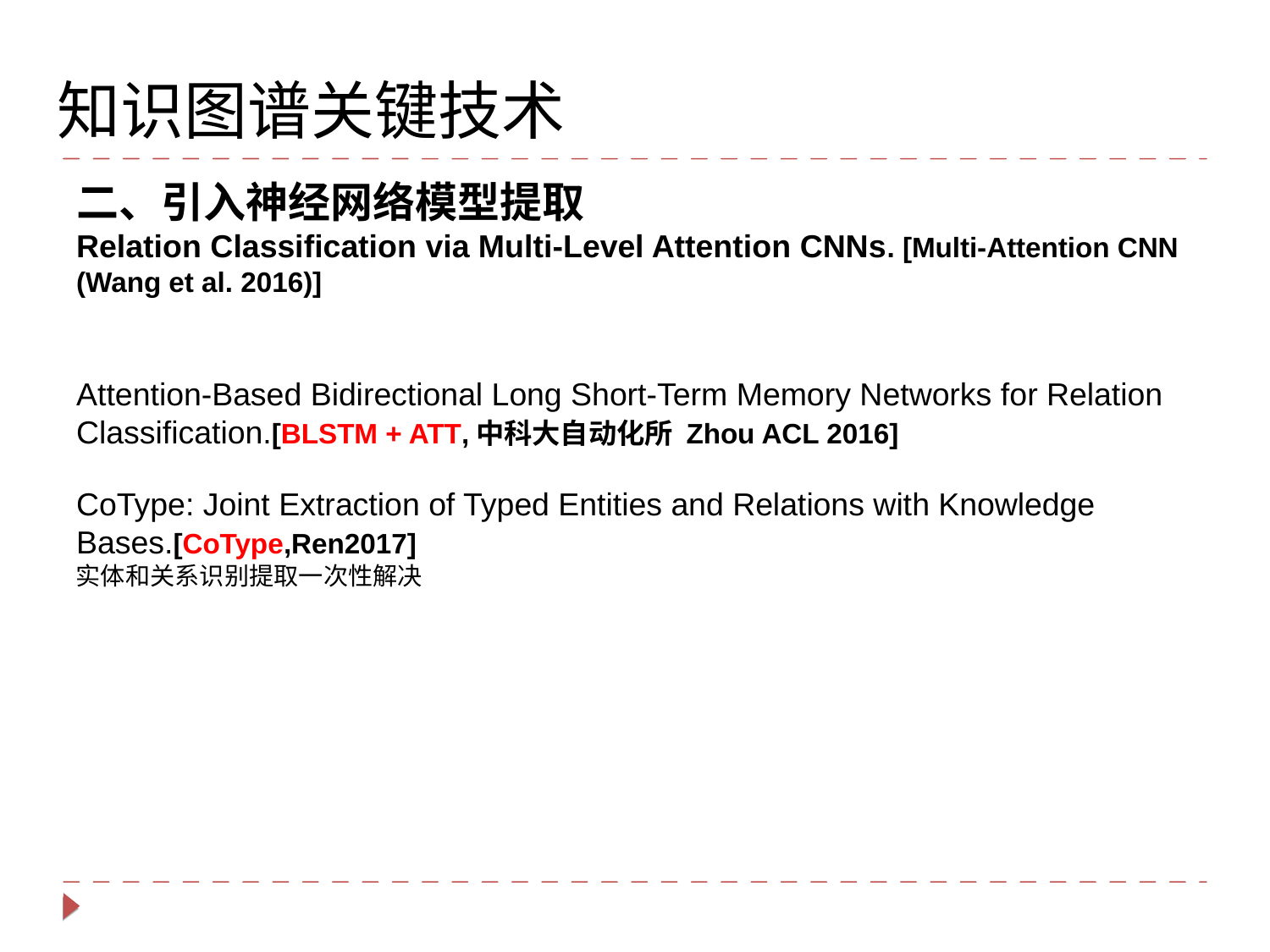

知识图谱关键技术
二、引入神经网络模型提取
Relation Classification via Multi-Level Attention CNNs. [Multi-Attention CNN (Wang et al. 2016)]

Attention-Based Bidirectional Long Short-Term Memory Networks for Relation Classification.[BLSTM + ATT,中科大自动化所 Zhou ACL 2016]

CoType: Joint Extraction of Typed Entities and Relations with Knowledge Bases.[CoType,Ren2017]
实体和关系识别提取一次性解决